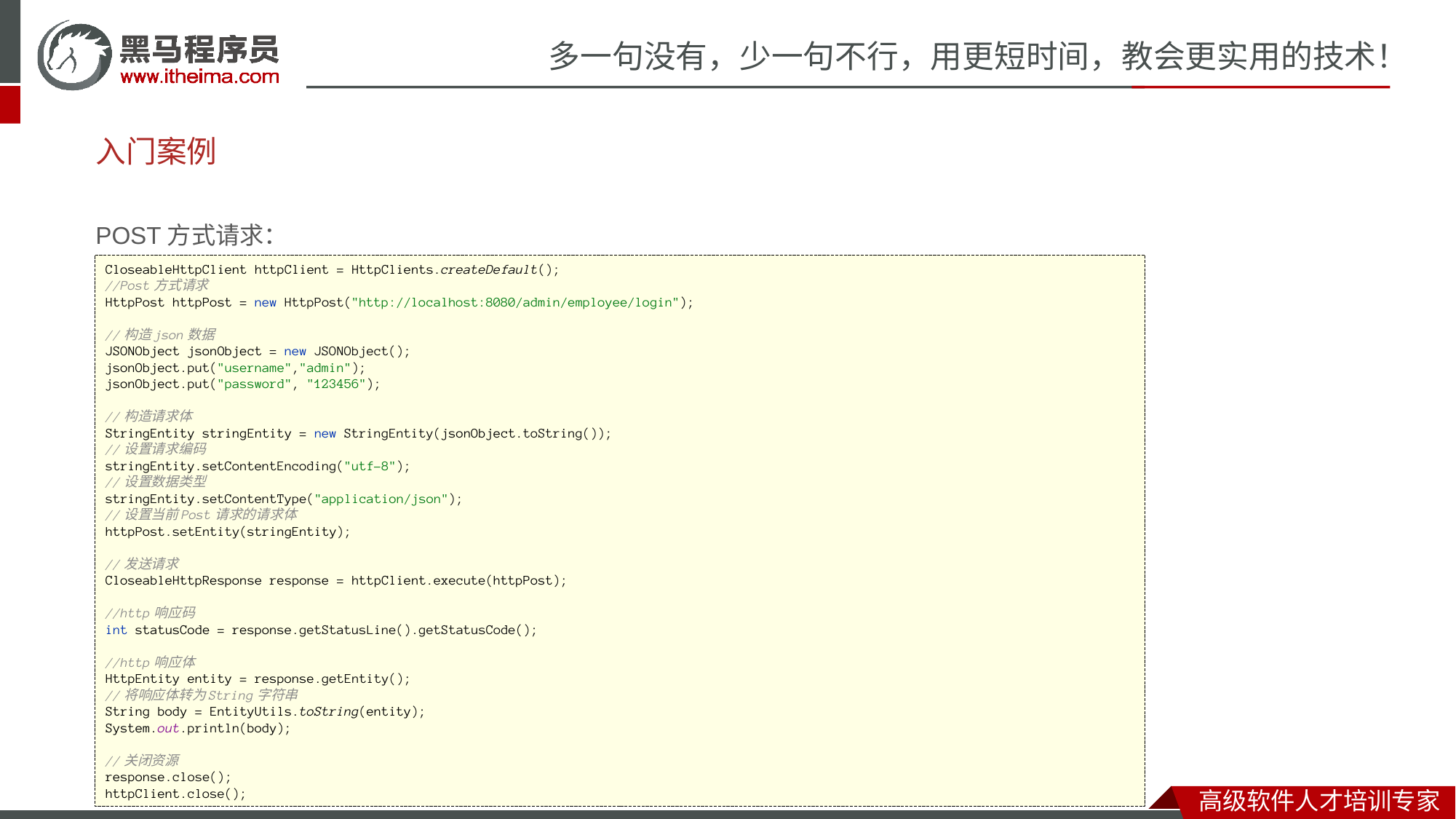

# 入门案例
POST方式请求：
CloseableHttpClient httpClient = HttpClients.createDefault();
//Post方式请求
HttpPost httpPost = new HttpPost("http://localhost:8080/admin/employee/login");
//构造json数据
JSONObject jsonObject = new JSONObject();
jsonObject.put("username","admin");
jsonObject.put("password", "123456");
//构造请求体
StringEntity stringEntity = new StringEntity(jsonObject.toString());
//设置请求编码
stringEntity.setContentEncoding("utf-8");
//设置数据类型
stringEntity.setContentType("application/json");
//设置当前Post请求的请求体
httpPost.setEntity(stringEntity);
//发送请求
CloseableHttpResponse response = httpClient.execute(httpPost);
//http响应码
int statusCode = response.getStatusLine().getStatusCode();
//http响应体
HttpEntity entity = response.getEntity();
//将响应体转为String字符串
String body = EntityUtils.toString(entity);
System.out.println(body);
//关闭资源
response.close();
httpClient.close();